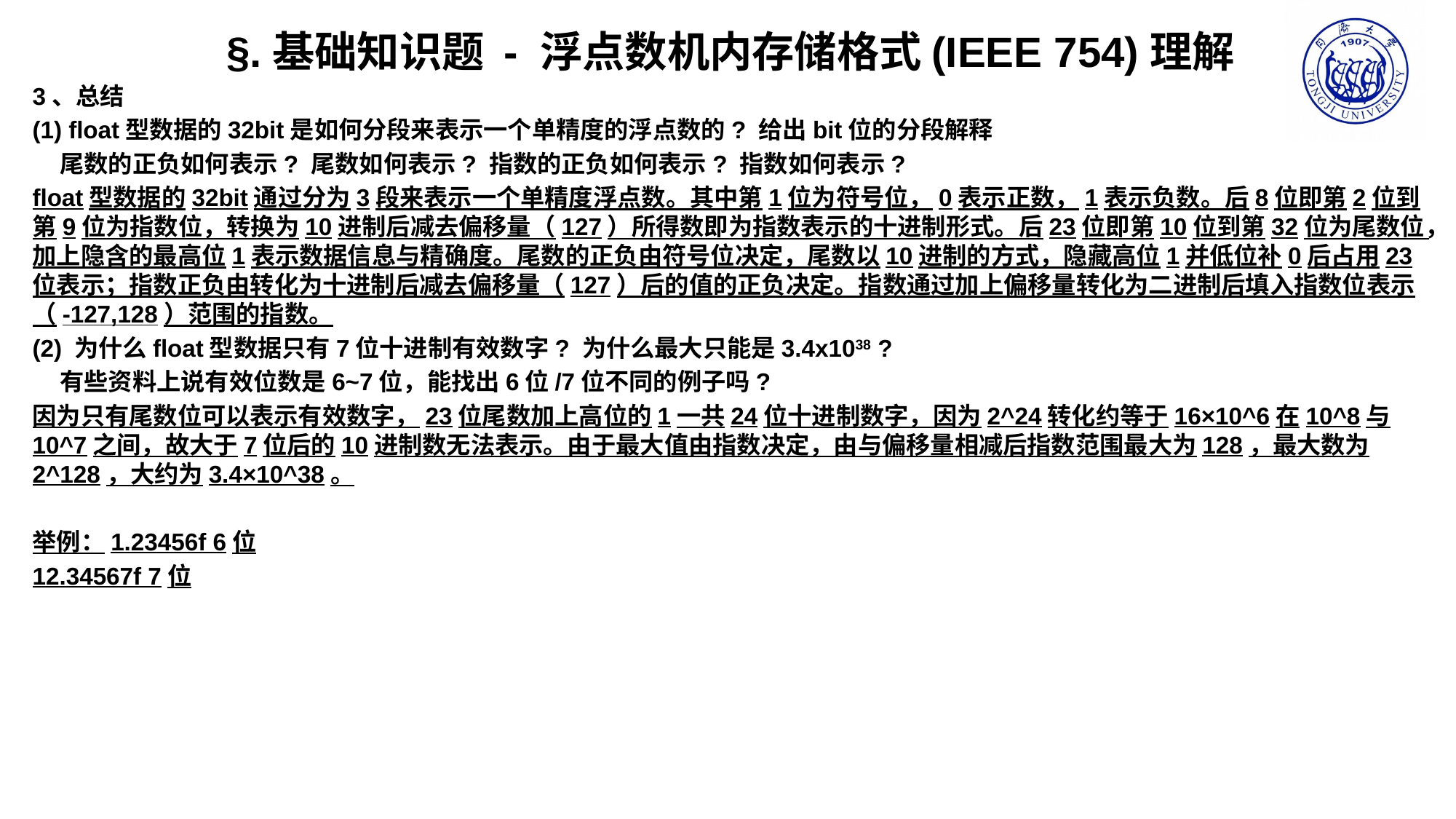

§.基础知识题 - 浮点数机内存储格式(IEEE 754)理解
3、总结
(1) float型数据的32bit是如何分段来表示一个单精度的浮点数的? 给出bit位的分段解释
    尾数的正负如何表示? 尾数如何表示? 指数的正负如何表示? 指数如何表示?
float型数据的32bit通过分为3段来表示一个单精度浮点数。其中第1位为符号位，0表示正数，1表示负数。后8位即第2位到第9位为指数位，转换为10进制后减去偏移量（127）所得数即为指数表示的十进制形式。后23位即第10位到第32位为尾数位，加上隐含的最高位1表示数据信息与精确度。尾数的正负由符号位决定，尾数以10进制的方式，隐藏高位1并低位补0后占用23位表示；指数正负由转化为十进制后减去偏移量（127）后的值的正负决定。指数通过加上偏移量转化为二进制后填入指数位表示（-127,128）范围的指数。
(2) 为什么float型数据只有7位十进制有效数字? 为什么最大只能是3.4x1038 ?
    有些资料上说有效位数是6~7位，能找出6位/7位不同的例子吗?
因为只有尾数位可以表示有效数字，23位尾数加上高位的1一共24位十进制数字，因为2^24转化约等于16×10^6在10^8与10^7之间，故大于7位后的10进制数无法表示。由于最大值由指数决定，由与偏移量相减后指数范围最大为128，最大数为2^128，大约为3.4×10^38。

举例：1.23456f 6位
12.34567f 7位